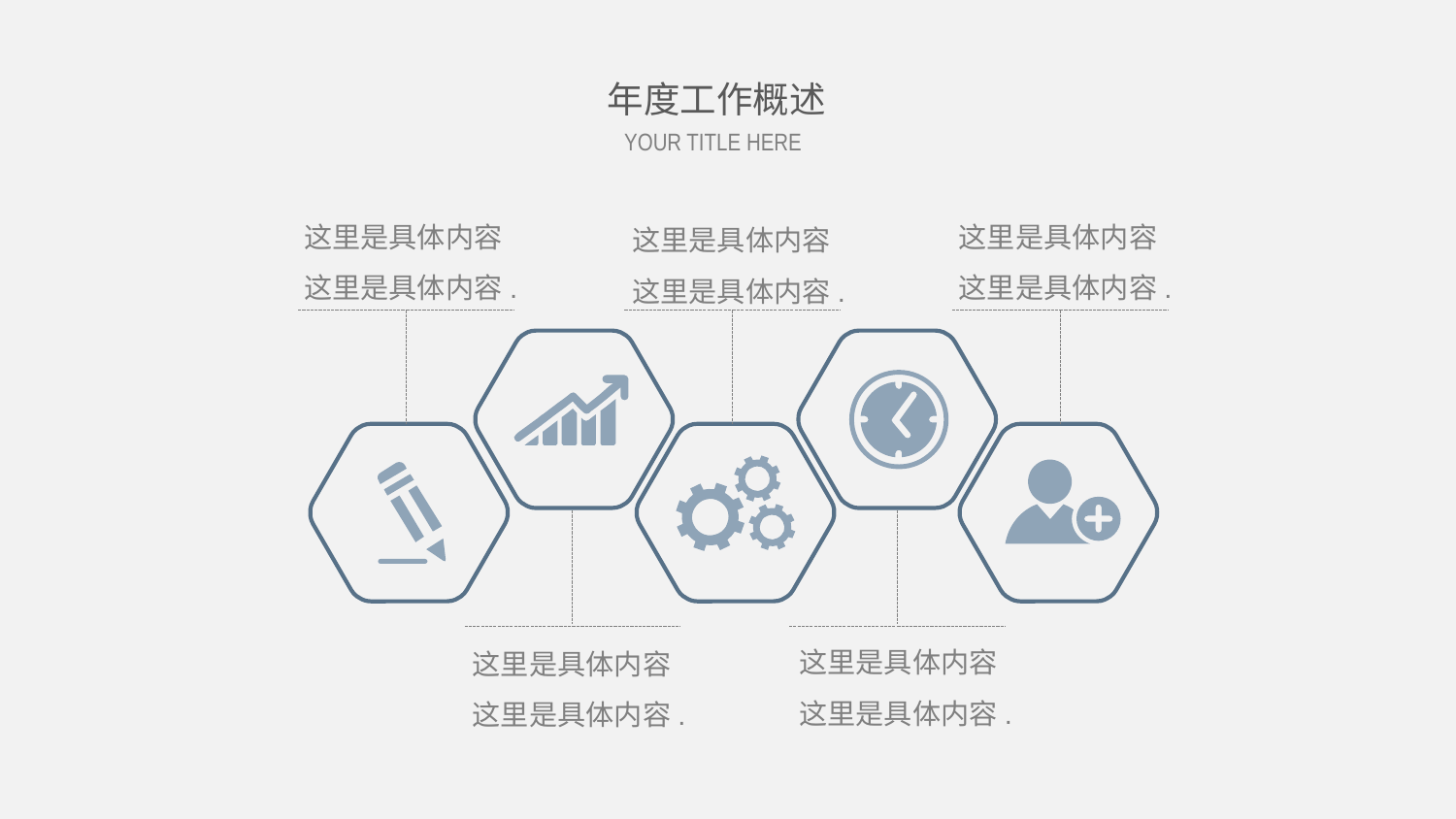

年度工作概述
YOUR TITLE HERE
这里是具体内容这里是具体内容.
这里是具体内容这里是具体内容.
这里是具体内容这里是具体内容.

这里是具体内容这里是具体内容.
这里是具体内容这里是具体内容.